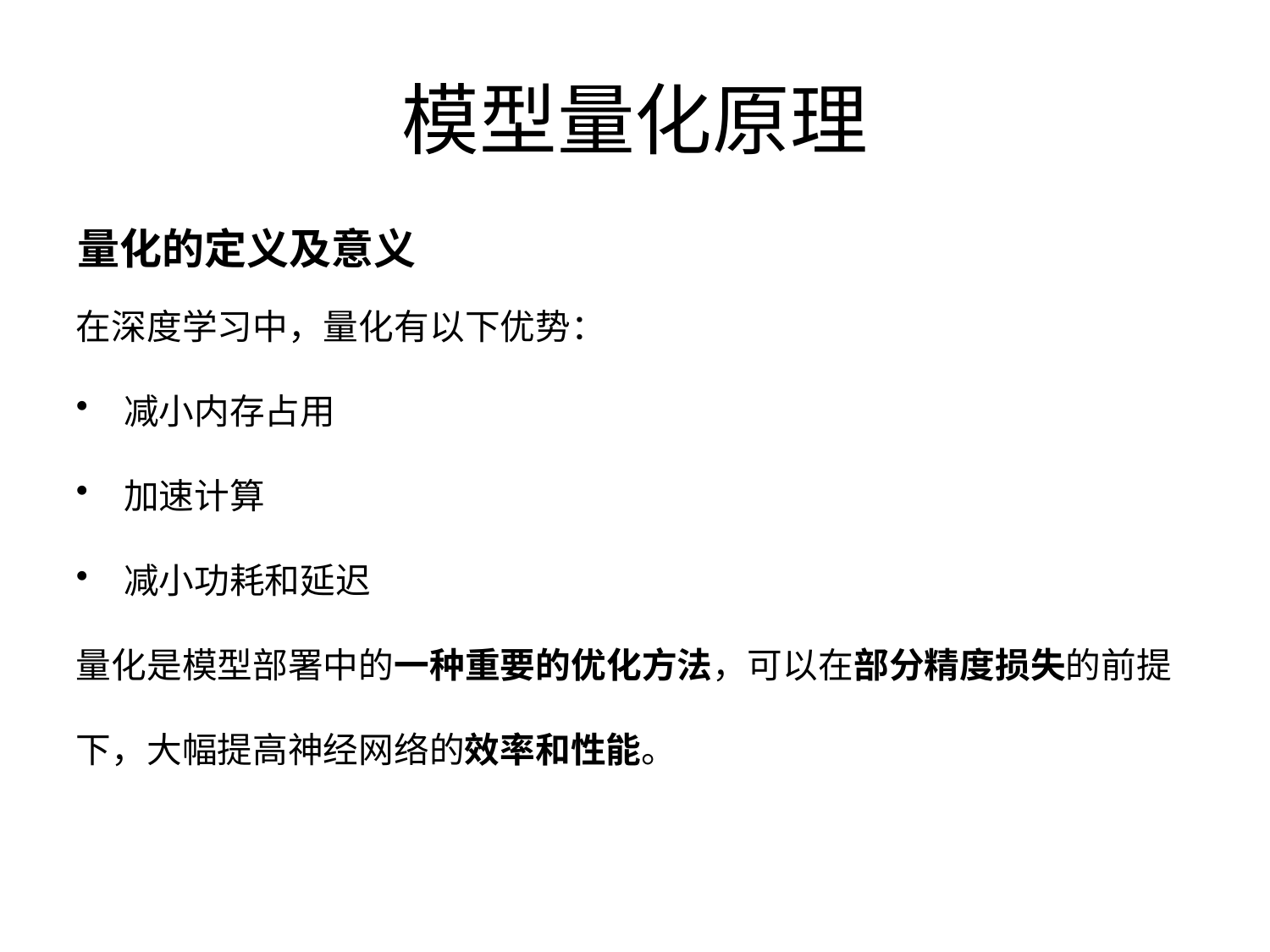

# 模型量化原理
量化的定义及意义

在深度学习中，量化有以下优势：
减小内存占用
加速计算
减小功耗和延迟
量化是模型部署中的一种重要的优化方法，可以在部分精度损失的前提下，大幅提高神经网络的效率和性能。